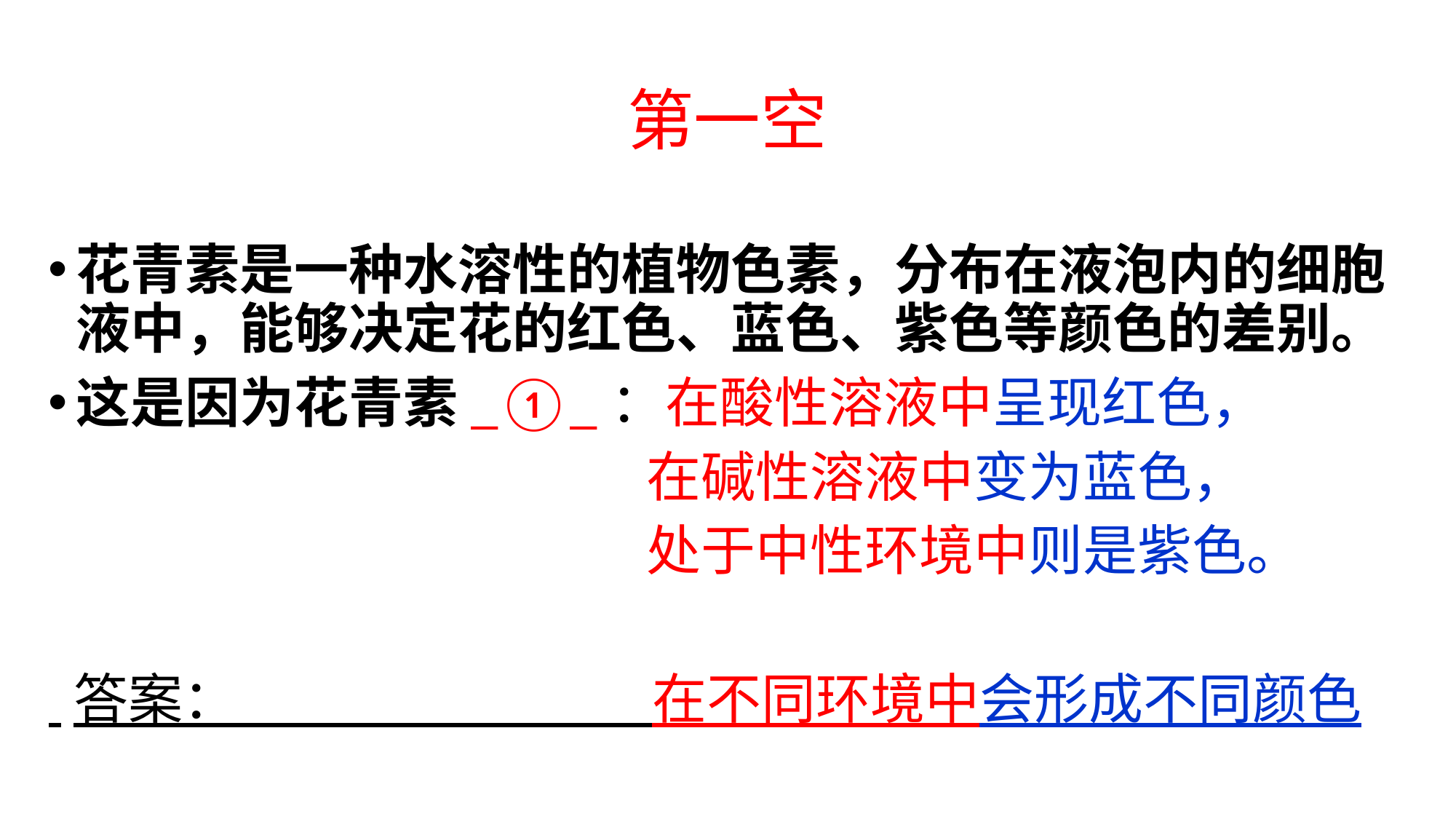

# 第一空

花青素是一种水溶性的植物色素，分布在液泡内的细胞液中，能够决定花的红色、蓝色、紫色等颜色的差别。
这是因为花青素_①_：在酸性溶液中呈现红色，
                                                在碱性溶液中变为蓝色，
                                                处于中性环境中则是紫色。

 答案：                                  在不同环境中会形成不同颜色